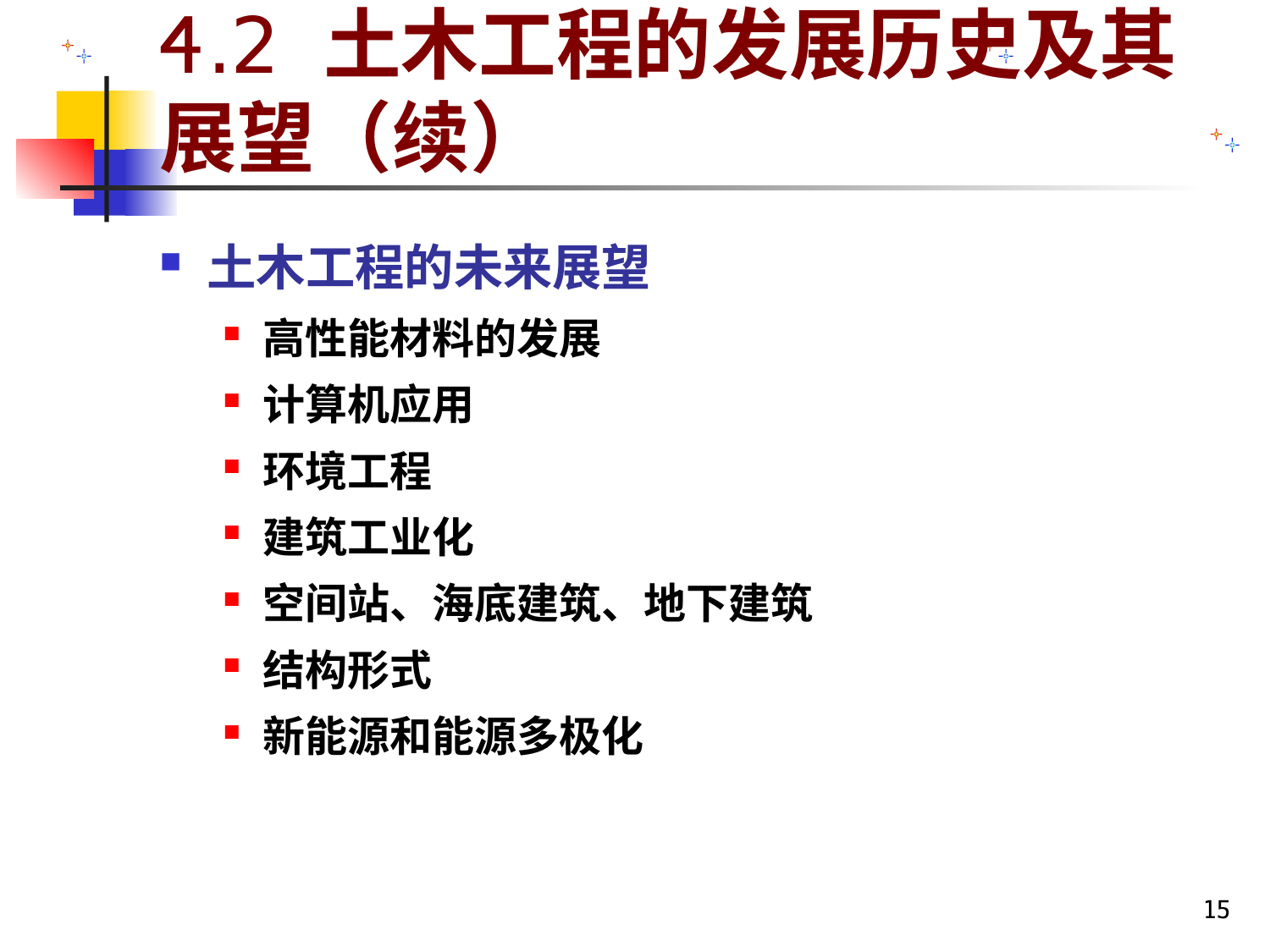

# 4.2 土木工程的发展历史及其展望（续）
土木工程的未来展望
高性能材料的发展
计算机应用
环境工程
建筑工业化
空间站、海底建筑、地下建筑
结构形式
新能源和能源多极化
15